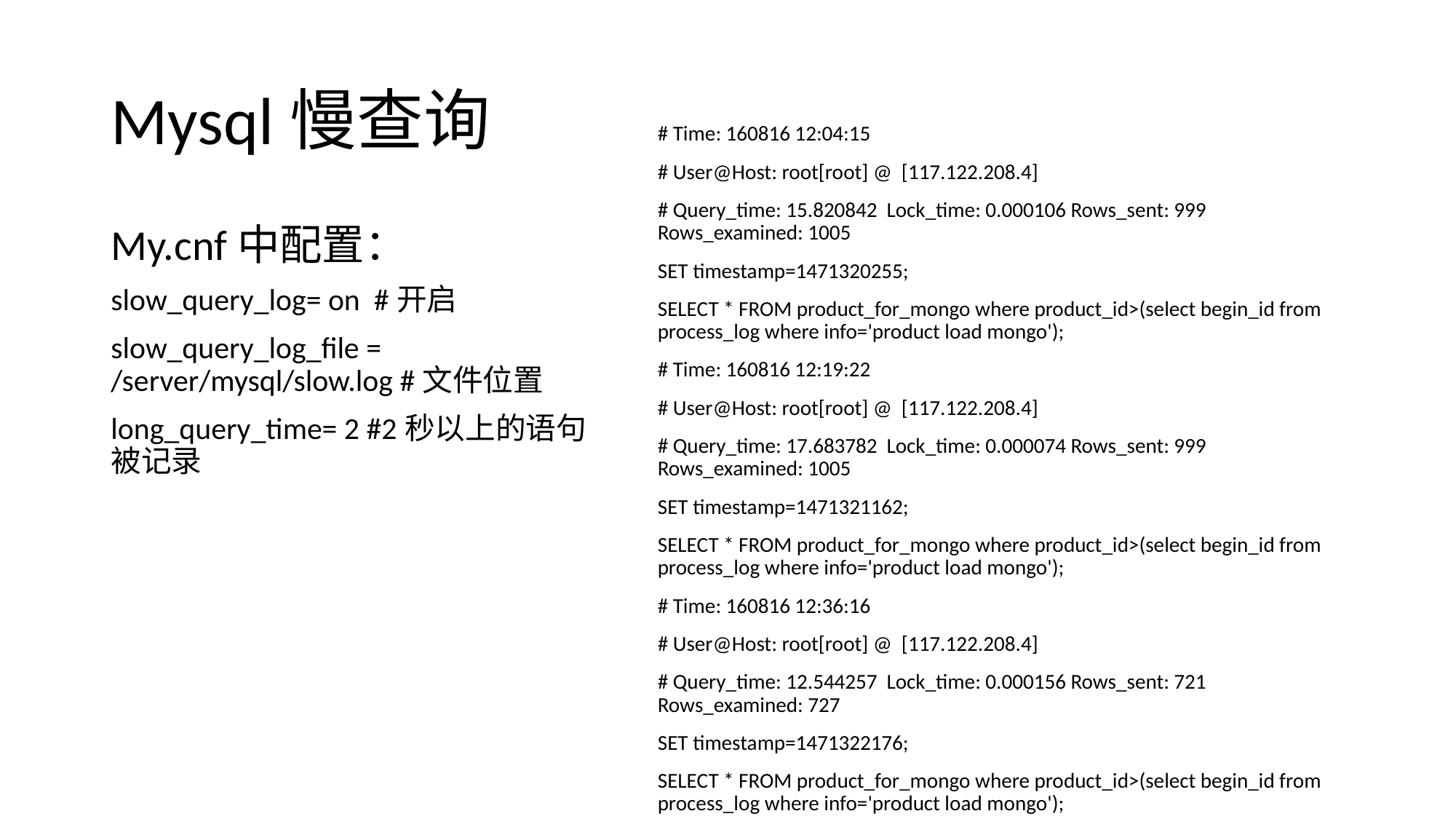

# Mysql慢查询
# Time: 160816 12:04:15
# User@Host: root[root] @  [117.122.208.4]
# Query_time: 15.820842  Lock_time: 0.000106 Rows_sent: 999  Rows_examined: 1005
SET timestamp=1471320255;
SELECT * FROM product_for_mongo where product_id>(select begin_id from process_log where info='product load mongo');
# Time: 160816 12:19:22
# User@Host: root[root] @  [117.122.208.4]
# Query_time: 17.683782  Lock_time: 0.000074 Rows_sent: 999  Rows_examined: 1005
SET timestamp=1471321162;
SELECT * FROM product_for_mongo where product_id>(select begin_id from process_log where info='product load mongo');
# Time: 160816 12:36:16
# User@Host: root[root] @  [117.122.208.4]
# Query_time: 12.544257  Lock_time: 0.000156 Rows_sent: 721  Rows_examined: 727
SET timestamp=1471322176;
SELECT * FROM product_for_mongo where product_id>(select begin_id from process_log where info='product load mongo');
My.cnf中配置：
slow_query_log= on  #开启
slow_query_log_file = /server/mysql/slow.log #文件位置
long_query_time= 2 #2秒以上的语句被记录